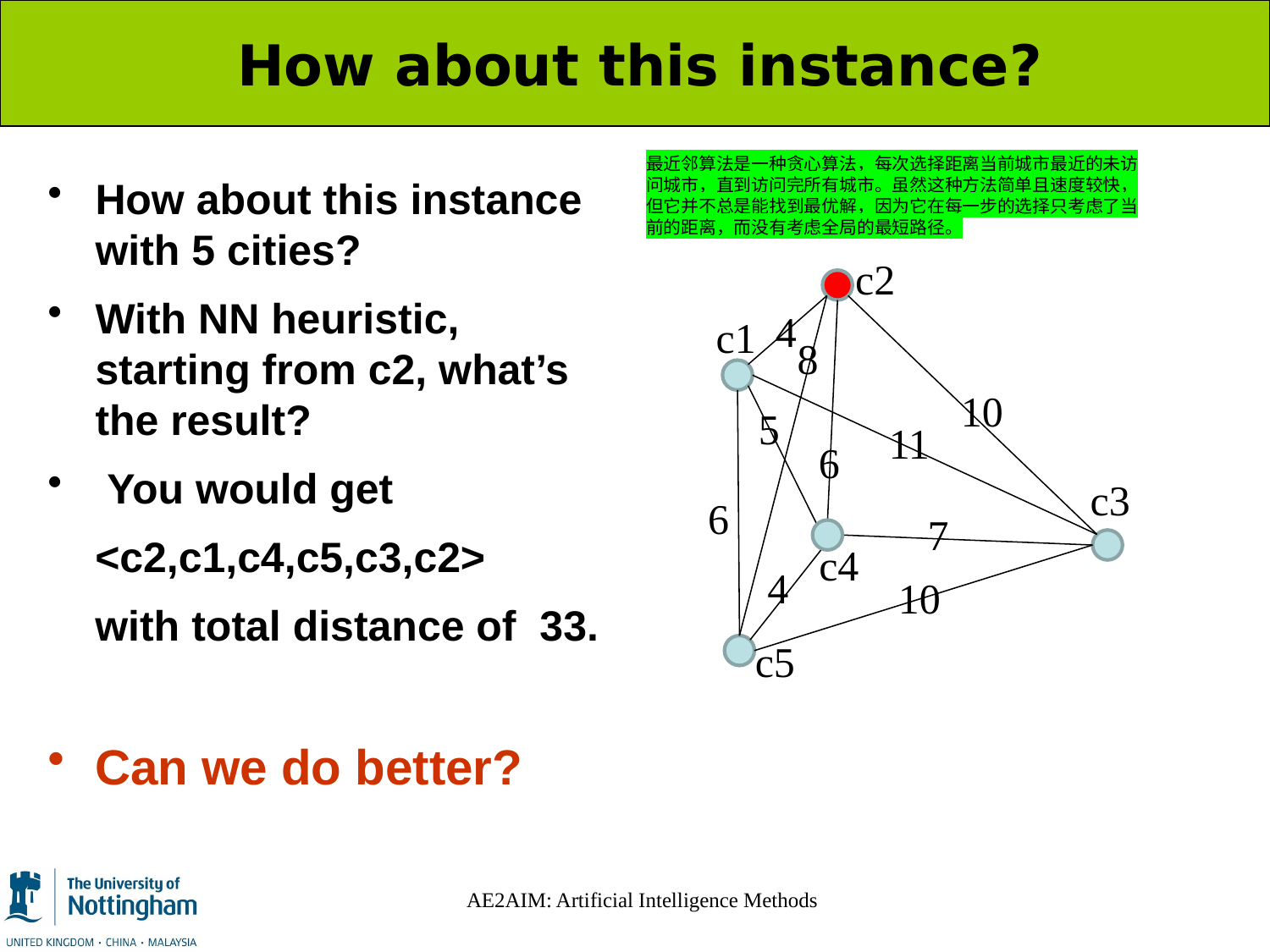

# How about this instance?
最近邻算法是一种贪心算法，每次选择距离当前城市最近的未访问城市，直到访问完所有城市。虽然这种方法简单且速度较快，但它并不总是能找到最优解，因为它在每一步的选择只考虑了当前的距离，而没有考虑全局的最短路径。
How about this instance with 5 cities?
With NN heuristic, starting from c2, what’s the result?
 You would get
    <c2,c1,c4,c5,c3,c2>
    with total distance of  33.

Can we do better?
c2

4
c1
8

10
5
11
6
c3
6
7

c4
4
10
c5

AE2AIM: Artificial Intelligence Methods